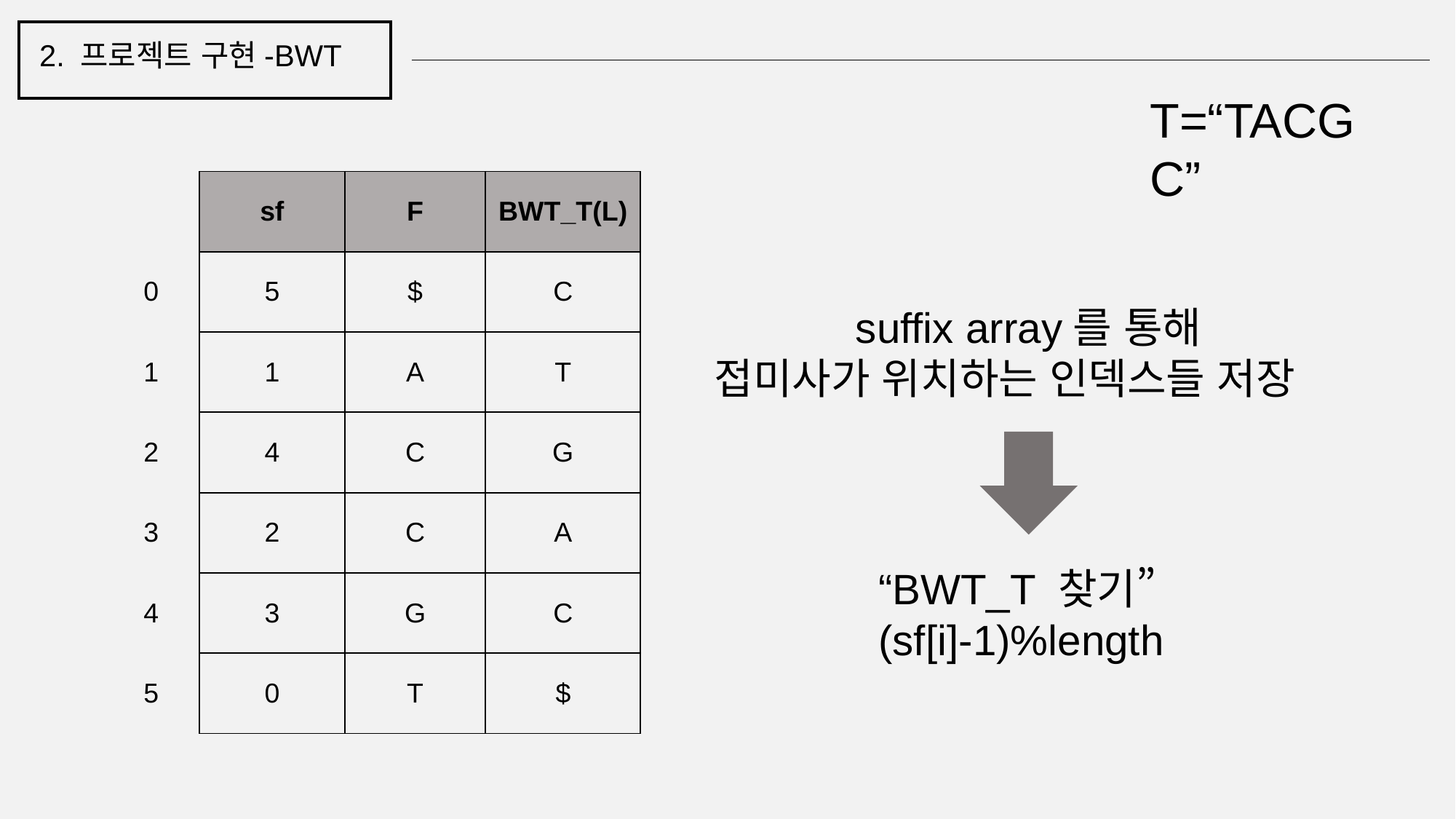

2. 프로젝트 구현-BWT
T=“TACGC”
|  | sf | F | BWT\_T(L) |
| --- | --- | --- | --- |
| 0 | 5 | $ | C |
| 1 | 1 | A | T |
| 2 | 4 | C | G |
| 3 | 2 | C | A |
| 4 | 3 | G | C |
| 5 | 0 | T | $ |
suffix array를 통해
   접미사가 위치하는 인덱스들 저장

“BWT_T 찾기”
(sf[i]-1)%length